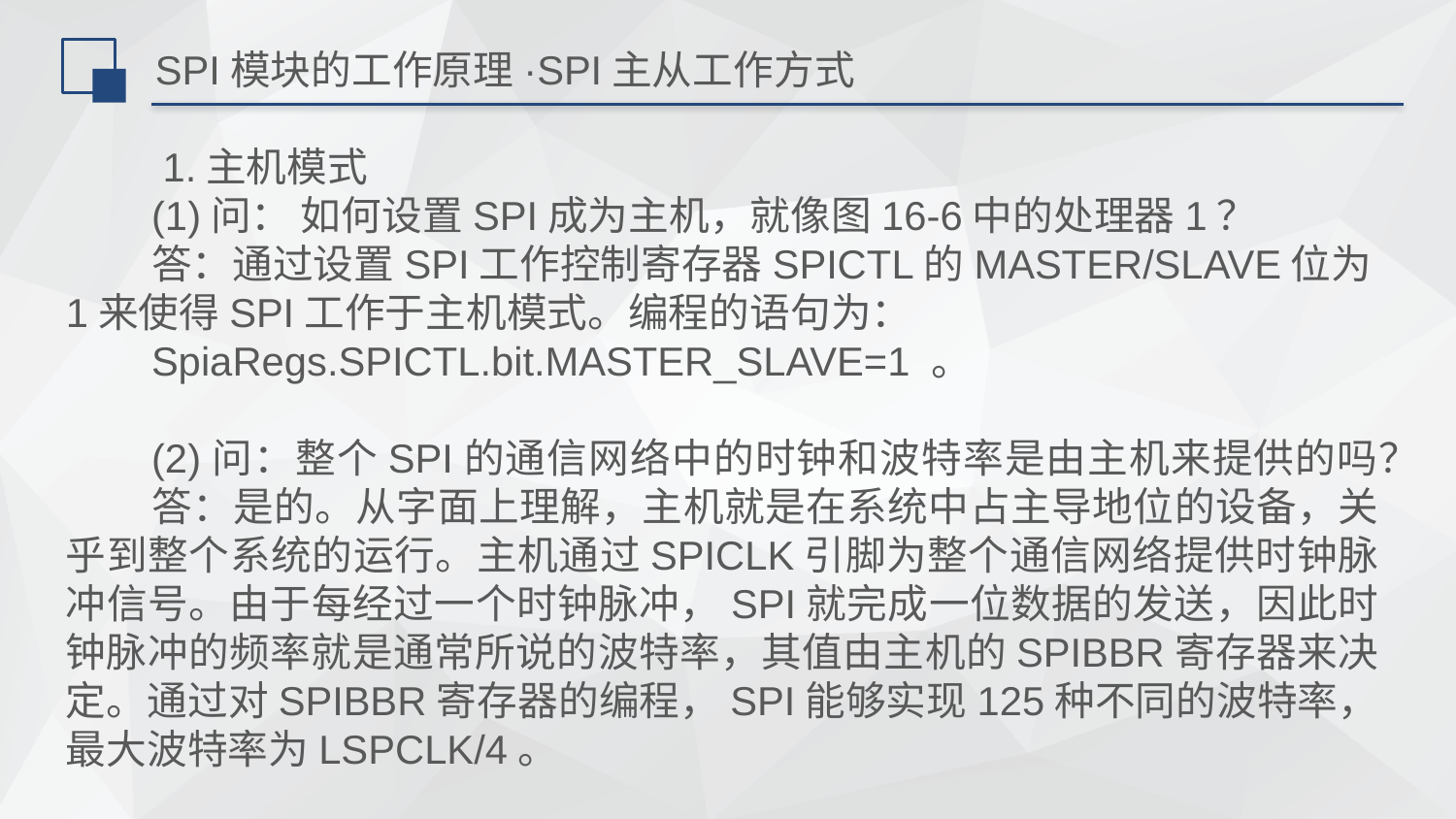

# SPI模块的工作原理·SPI主从工作方式
 1.主机模式
(1)问： 如何设置SPI成为主机，就像图16-6中的处理器1？
答：通过设置SPI工作控制寄存器SPICTL的MASTER/SLAVE位为1来使得SPI工作于主机模式。编程的语句为：
SpiaRegs.SPICTL.bit.MASTER_SLAVE=1 。

(2)问：整个SPI的通信网络中的时钟和波特率是由主机来提供的吗？
答：是的。从字面上理解，主机就是在系统中占主导地位的设备，关乎到整个系统的运行。主机通过SPICLK引脚为整个通信网络提供时钟脉冲信号。由于每经过一个时钟脉冲，SPI就完成一位数据的发送，因此时钟脉冲的频率就是通常所说的波特率，其值由主机的SPIBBR寄存器来决定。通过对SPIBBR寄存器的编程，SPI能够实现125种不同的波特率，最大波特率为LSPCLK/4。